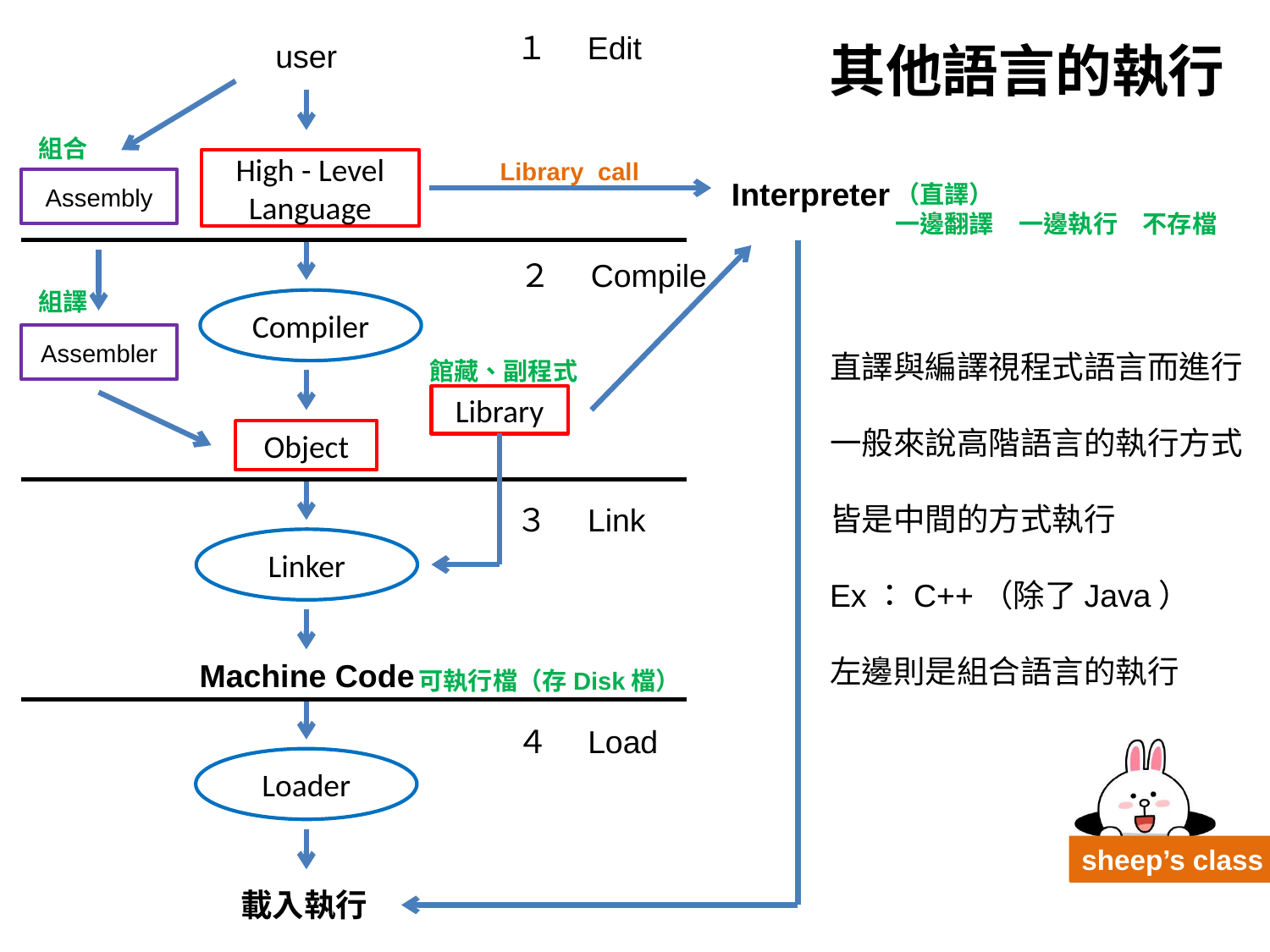

１　Edit
其他語言的執行
user
組合
Library  call
High - Level
Language
Interpreter
Assembly
（直譯）
一邊翻譯　一邊執行　不存檔
２　Compile
組譯
Compiler
Assembler
直譯與編譯視程式語言而進行

一般來說高階語言的執行方式

皆是中間的方式執行

Ex：C++（除了Java）

左邊則是組合語言的執行
館藏、副程式
Library
Object
３　Link
Linker
Machine Code
可執行檔（存Disk檔）
４　Load
Loader
載入執行